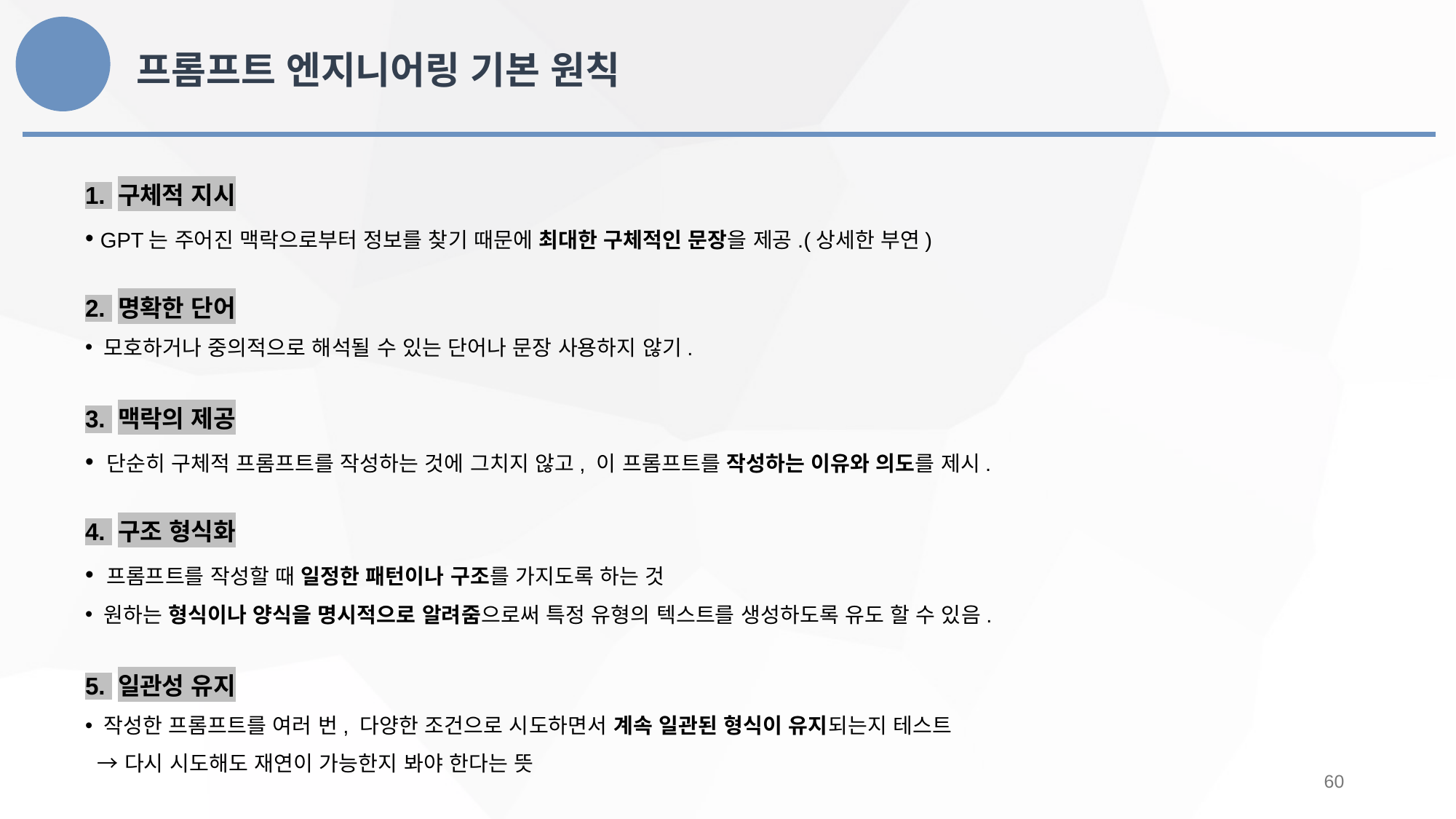

프롬프트 엔지니어링 기본 원칙
1. 구체적 지시
 GPT는 주어진 맥락으로부터 정보를 찾기 때문에 최대한 구체적인 문장을 제공.(상세한 부연)

2. 명확한 단어
 모호하거나 중의적으로 해석될 수 있는 단어나 문장 사용하지 않기.

3. 맥락의 제공
 단순히 구체적 프롬프트를 작성하는 것에 그치지 않고, 이 프롬프트를 작성하는 이유와 의도를 제시.

4. 구조 형식화
 프롬프트를 작성할 때 일정한 패턴이나 구조를 가지도록 하는 것
 원하는 형식이나 양식을 명시적으로 알려줌으로써 특정 유형의 텍스트를 생성하도록 유도 할 수 있음.

5. 일관성 유지
 작성한 프롬프트를 여러 번, 다양한 조건으로 시도하면서 계속 일관된 형식이 유지되는지 테스트
  → 다시 시도해도 재연이 가능한지 봐야 한다는 뜻
60